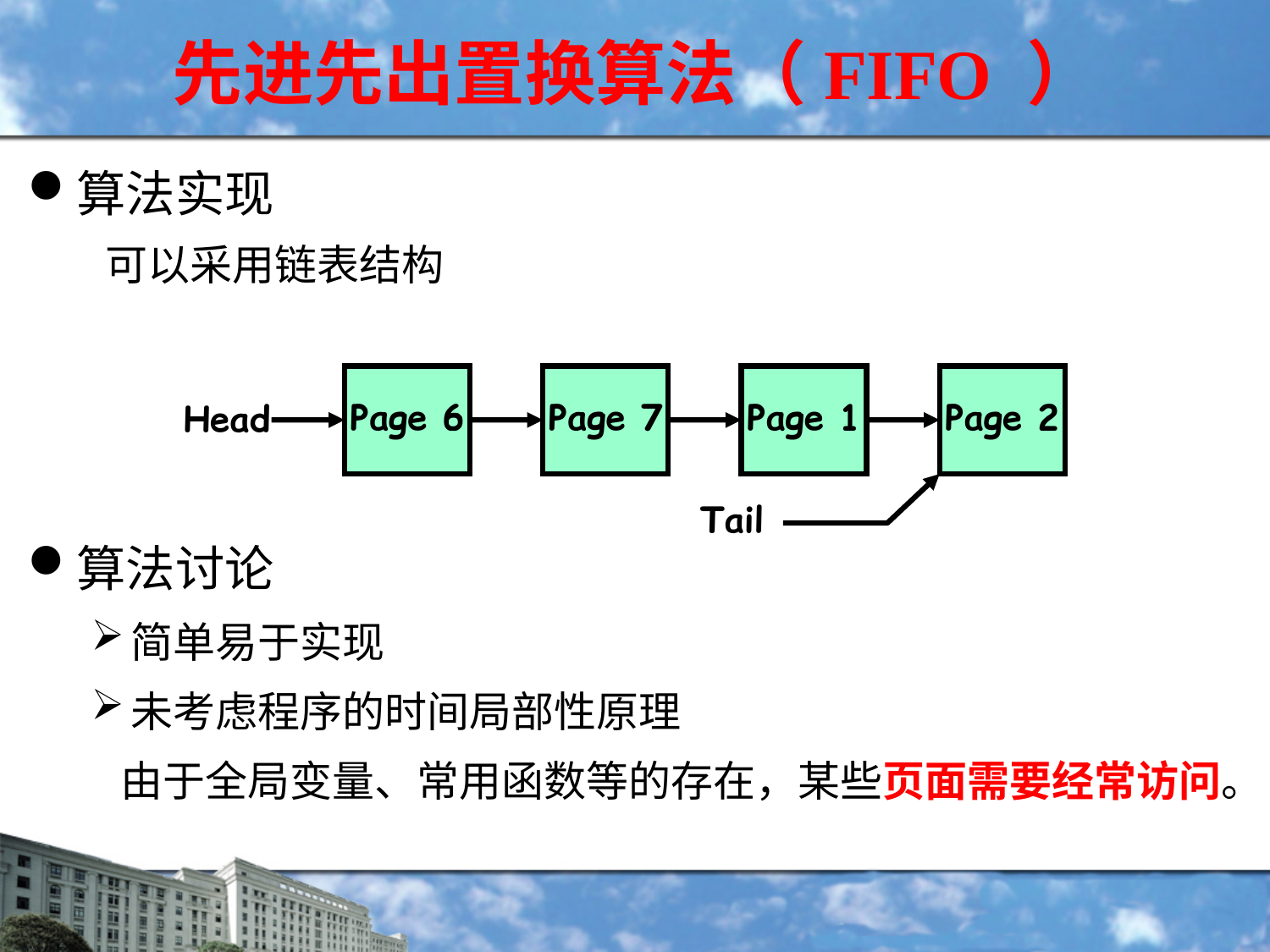

先进先出置换算法（FIFO ）
算法实现
      可以采用链表结构

算法讨论
简单易于实现
未考虑程序的时间局部性原理
  由于全局变量、常用函数等的存在，某些页面需要经常访问。
Page 6
Page 7
Page 1
Page 2
Head

      Tail